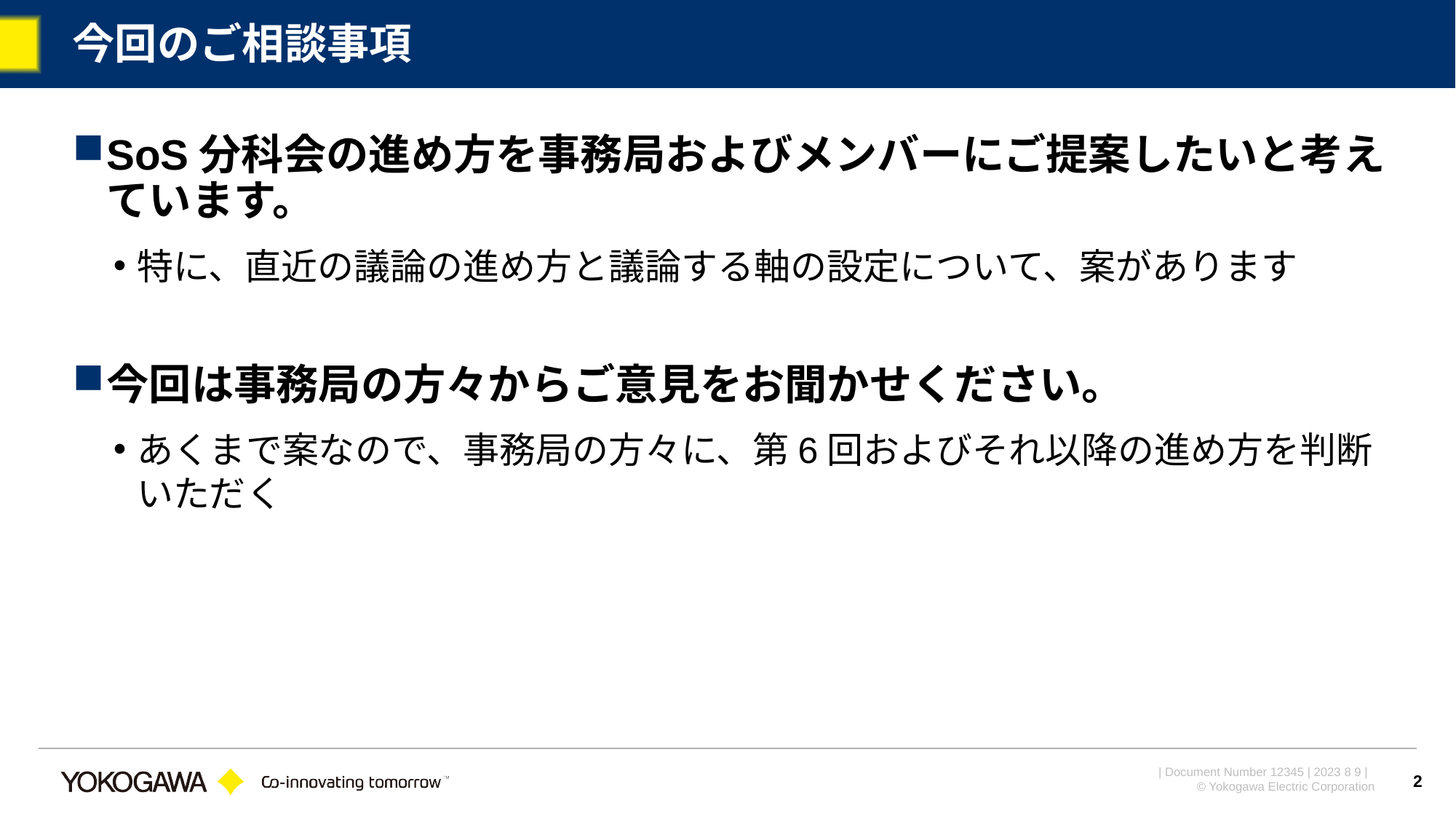

# 今回のご相談事項
SoS分科会の進め方を事務局およびメンバーにご提案したいと考えています。
特に、直近の議論の進め方と議論する軸の設定について、案があります

今回は事務局の方々からご意見をお聞かせください。
あくまで案なので、事務局の方々に、第6回およびそれ以降の進め方を判断いただく
2